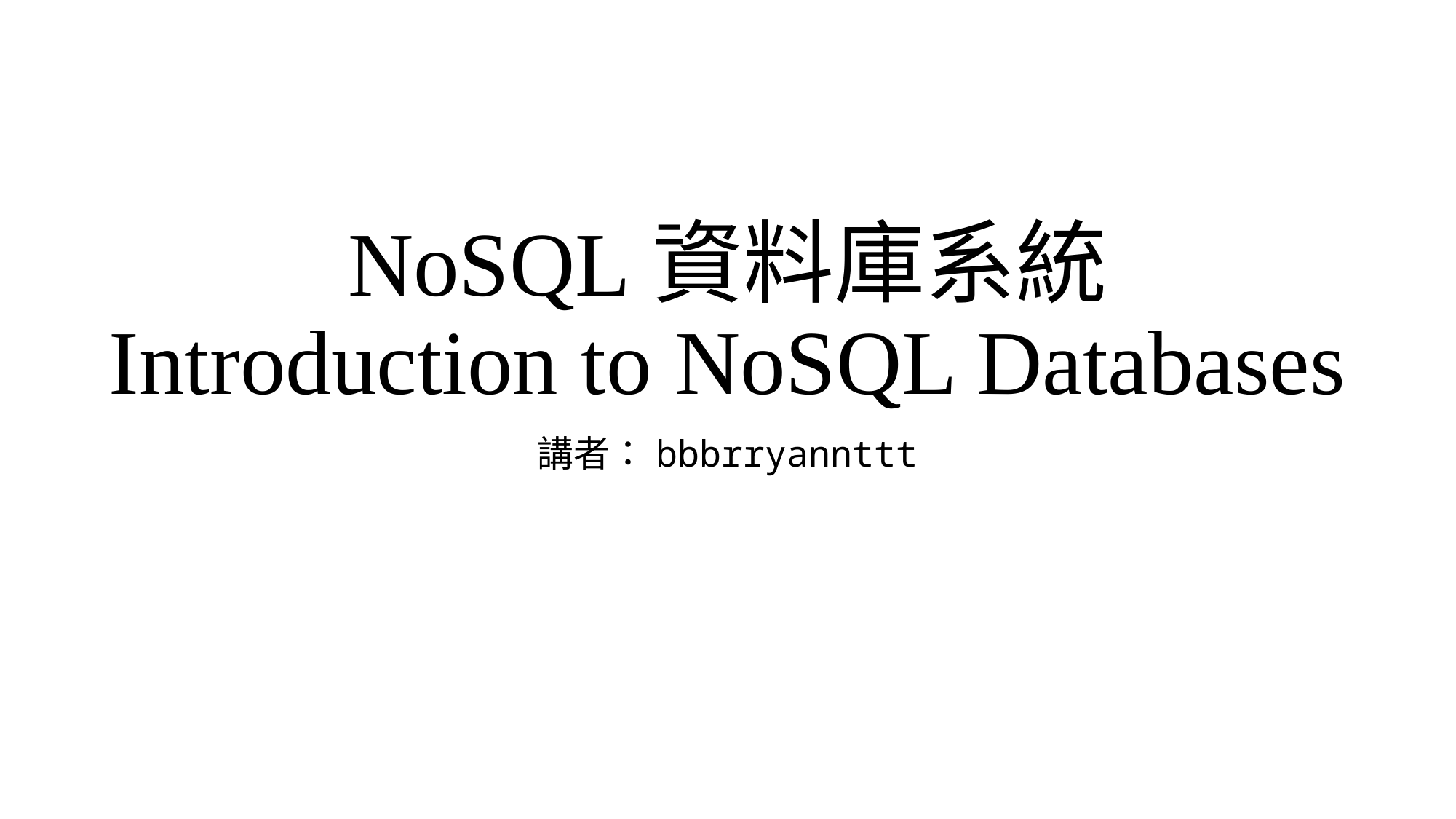

# NoSQL資料庫系統 Introduction to NoSQL Databases
講者：bbbrryannttt